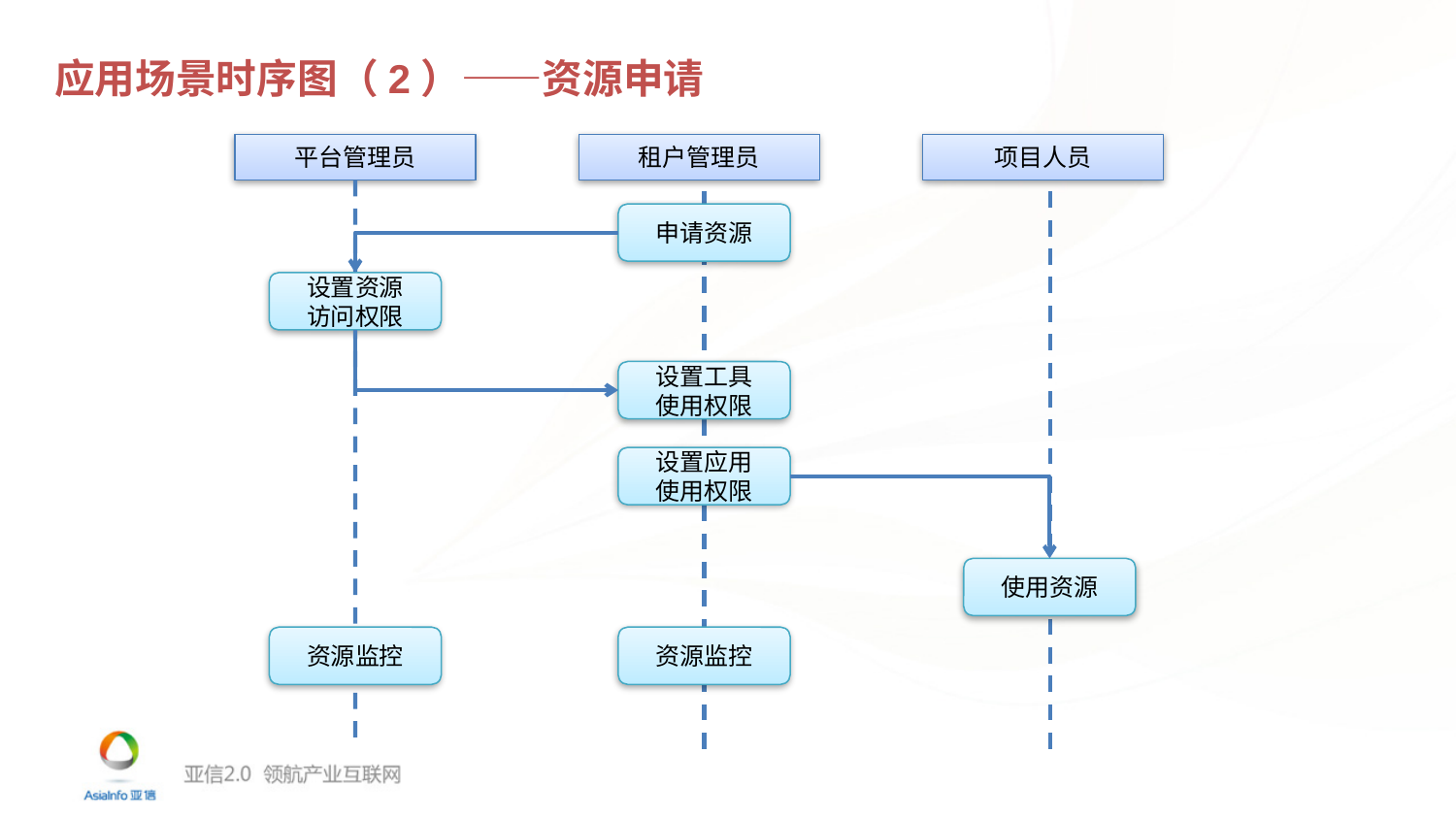

应用场景时序图（2）——资源申请
平台管理员
租户管理员
项目人员
申请资源
设置资源
访问权限
设置工具
使用权限
设置应用
使用权限
使用资源
资源监控
资源监控